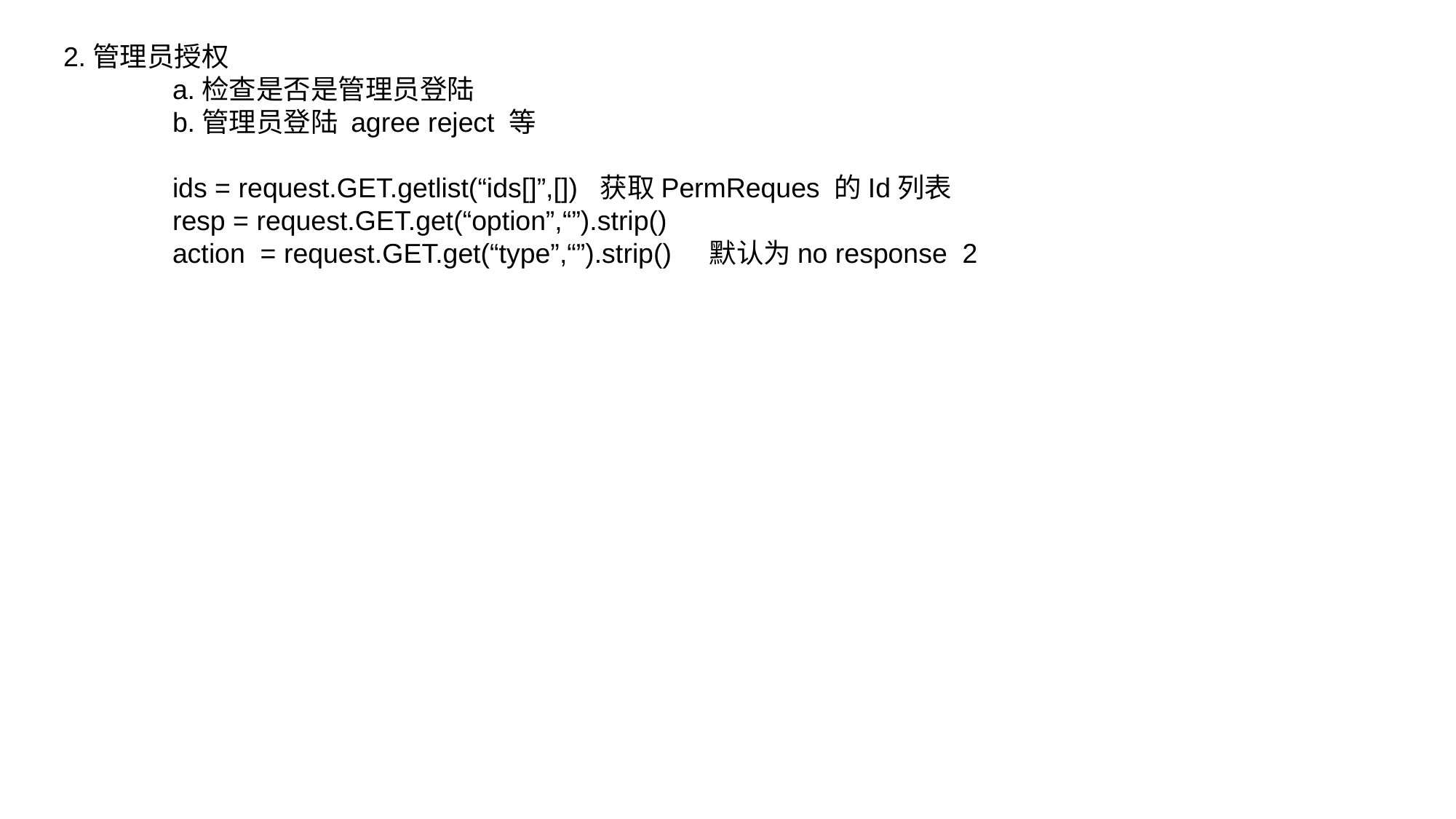

2.管理员授权
	a.检查是否是管理员登陆
	b.管理员登陆 agree reject 等

	ids = request.GET.getlist(“ids[]”,[])  获取PermReques 的Id列表
	resp = request.GET.get(“option”,“”).strip()
	action  = request.GET.get(“type”,“”).strip()    默认为no response  2